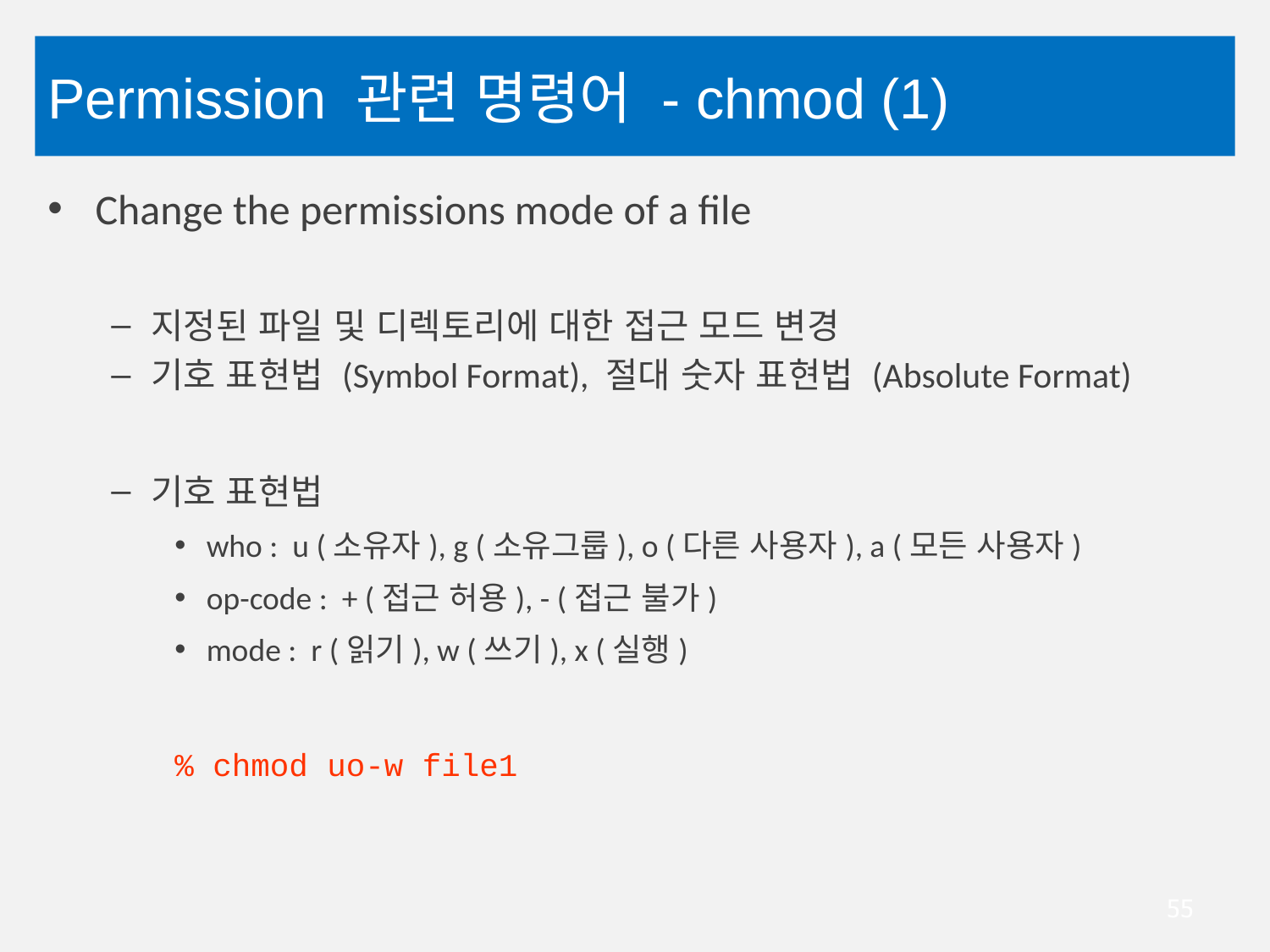

# Permission 관련 명령어 - chmod (1)
Change the permissions mode of a file

지정된 파일 및 디렉토리에 대한 접근 모드 변경
기호 표현법 (Symbol Format), 절대 숫자 표현법 (Absolute Format)

기호 표현법
who :  u (소유자), g (소유그룹), o (다른 사용자), a (모든 사용자)
op-code :  + (접근 허용), - (접근 불가)
mode :  r (읽기), w (쓰기), x (실행)

% chmod uo-w file1
55